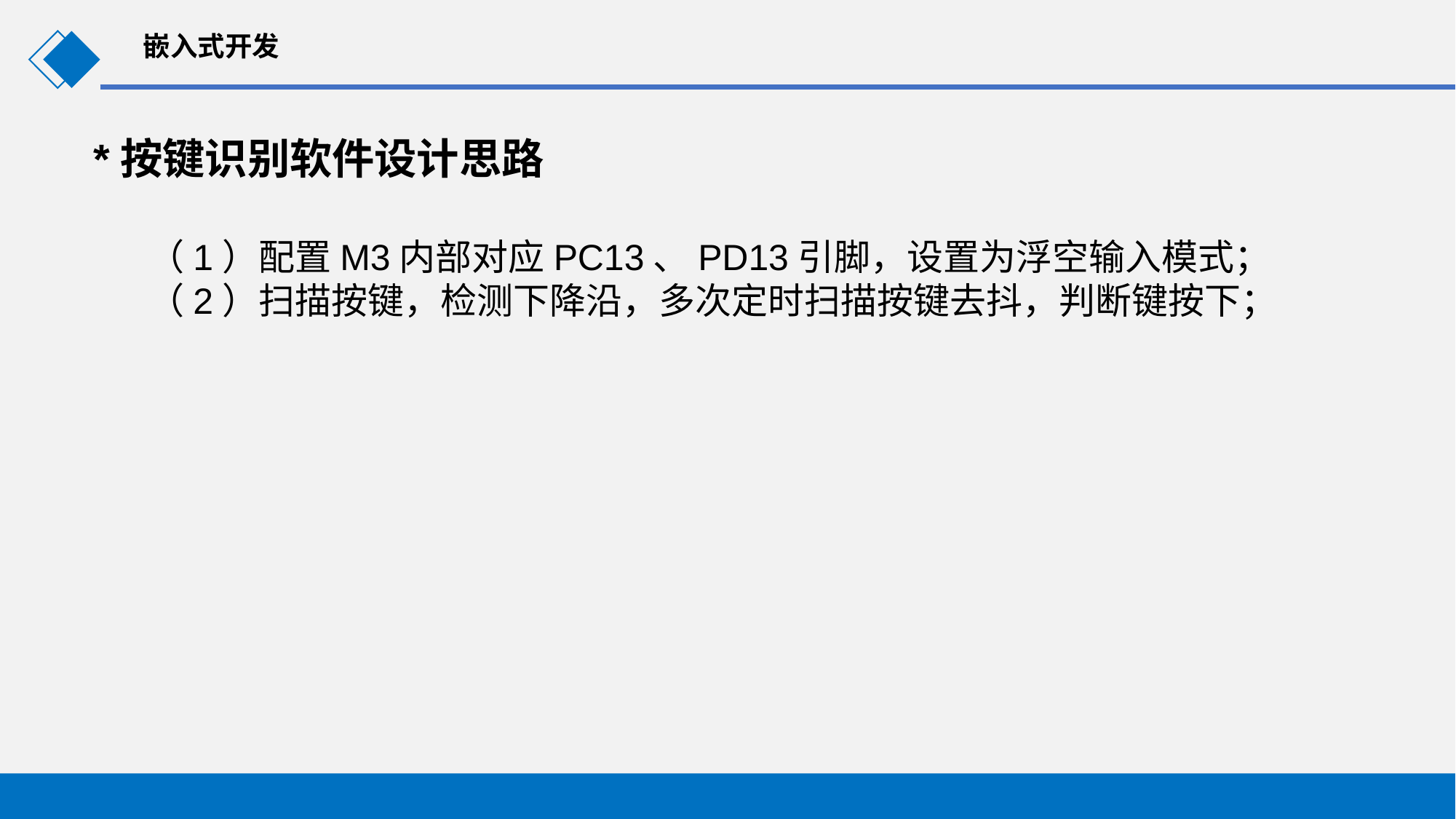

嵌入式开发
*按键识别软件设计思路

（1）配置M3内部对应PC13、PD13引脚，设置为浮空输入模式；
（2）扫描按键，检测下降沿，多次定时扫描按键去抖，判断键按下；